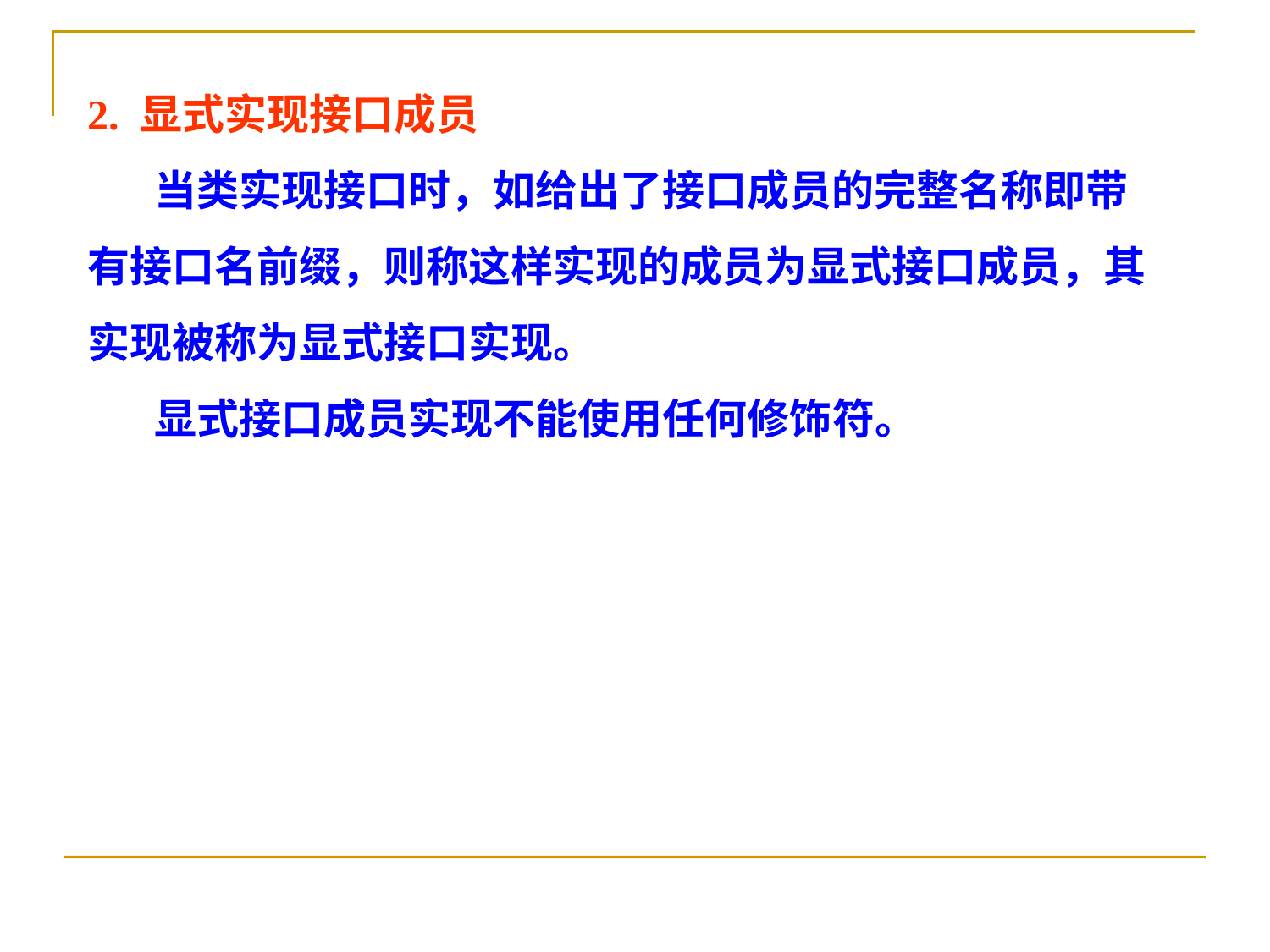

2. 显式实现接口成员
      当类实现接口时，如给出了接口成员的完整名称即带有接口名前缀，则称这样实现的成员为显式接口成员，其实现被称为显式接口实现。
      显式接口成员实现不能使用任何修饰符。